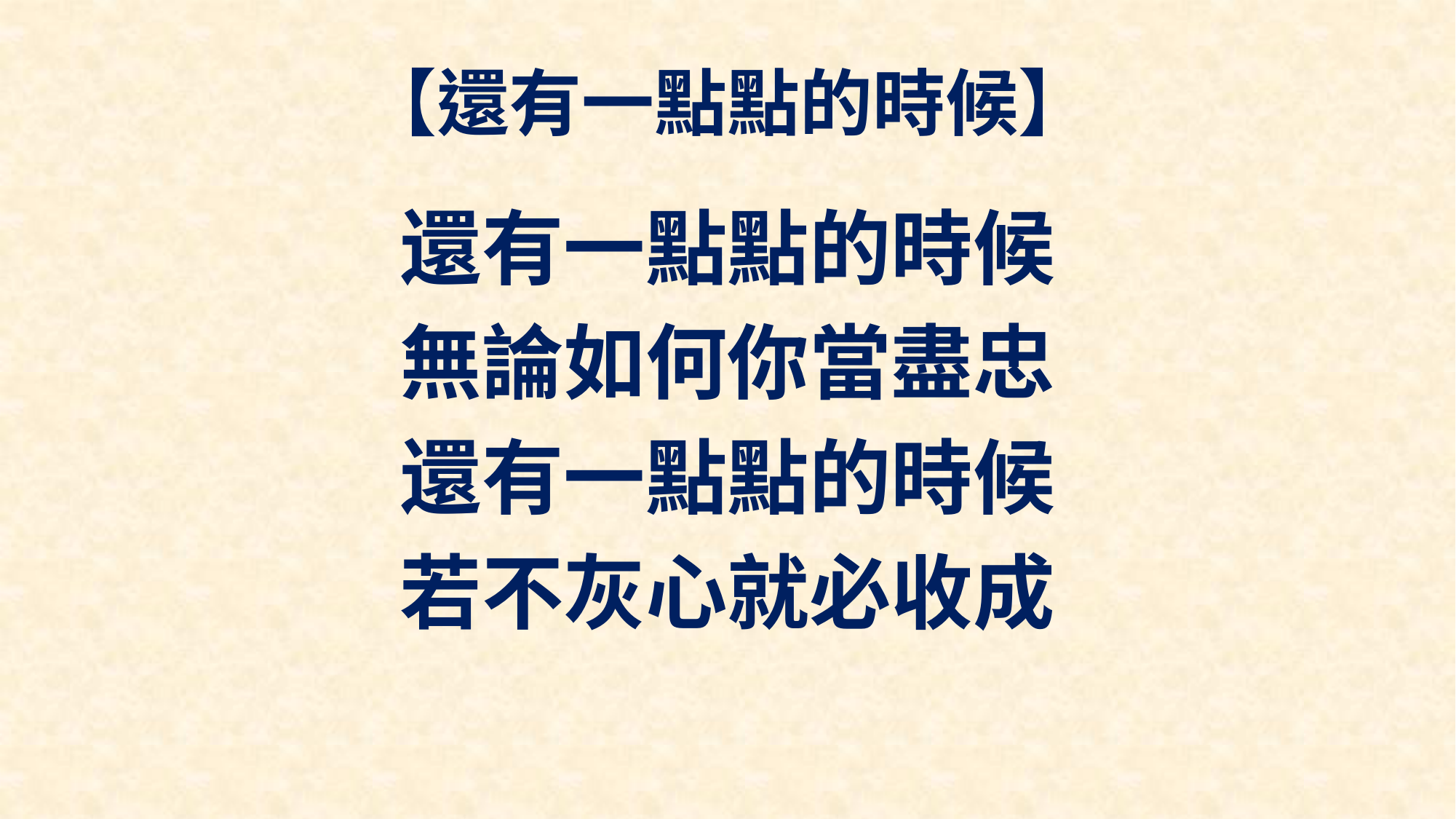

# 【還有一點點的時候】
還有一點點的時候
無論如何你當盡忠
還有一點點的時候
若不灰心就必收成